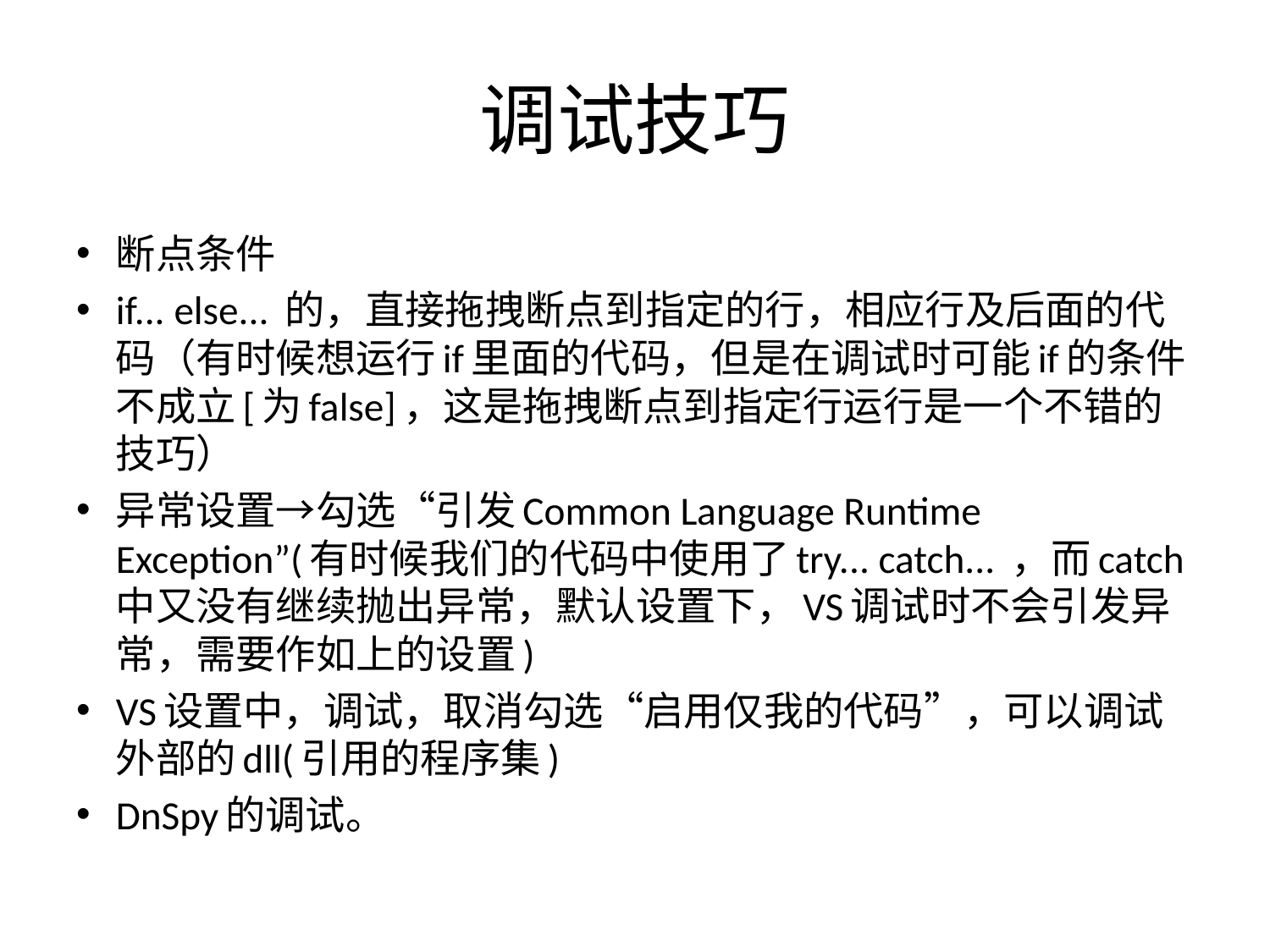

# 调试技巧
断点条件
if... else... 的，直接拖拽断点到指定的行，相应行及后面的代码（有时候想运行if里面的代码，但是在调试时可能if的条件不成立[为false]，这是拖拽断点到指定行运行是一个不错的技巧）
异常设置→勾选“引发Common Language Runtime Exception”(有时候我们的代码中使用了try... catch... ，而catch中又没有继续抛出异常，默认设置下，VS调试时不会引发异常，需要作如上的设置)
VS设置中，调试，取消勾选“启用仅我的代码”，可以调试外部的dll(引用的程序集)
DnSpy的调试。